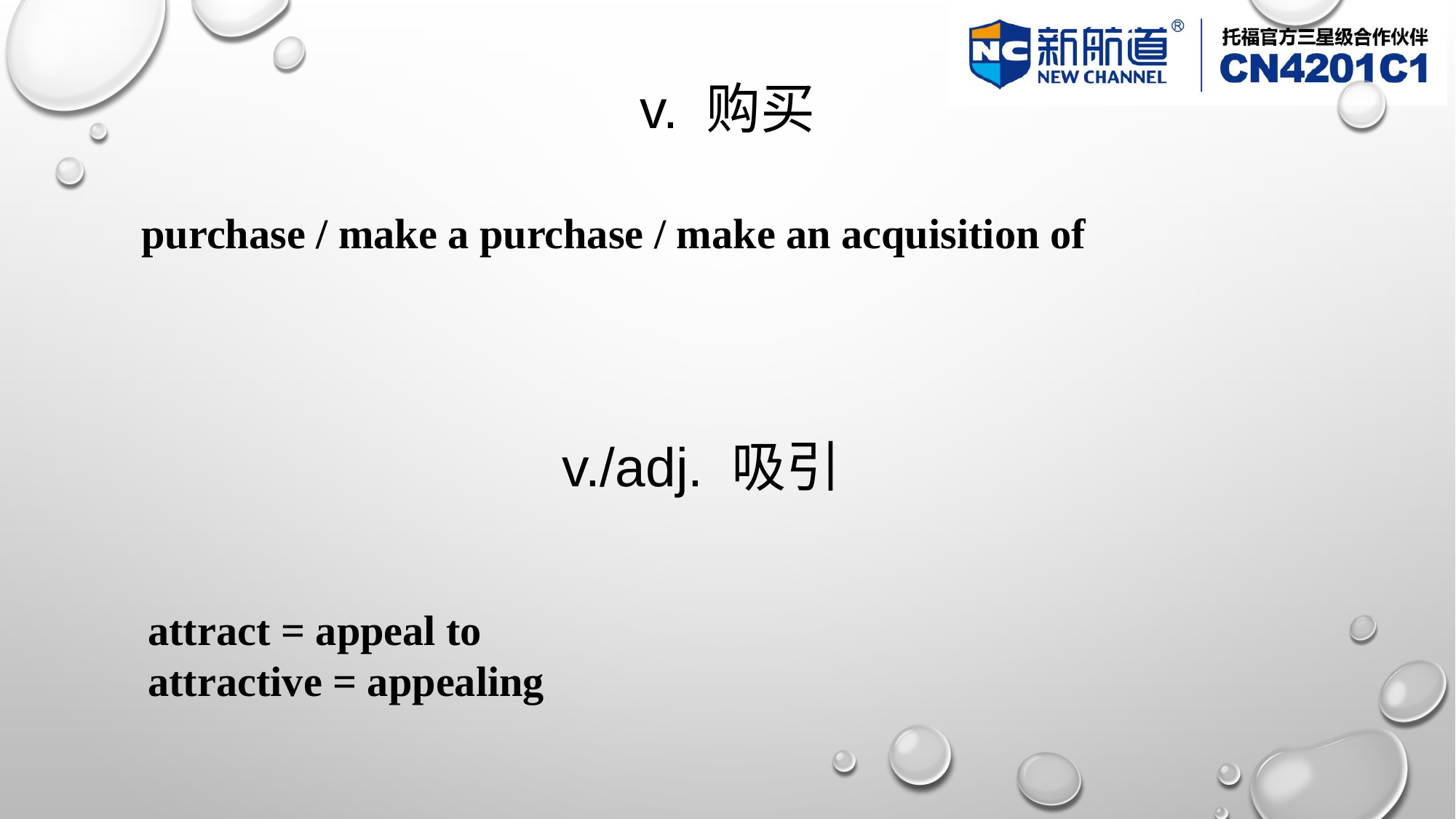

# v. 购买
purchase / make a purchase / make an acquisition of
v./adj. 吸引
attract = appeal to
attractive = appealing